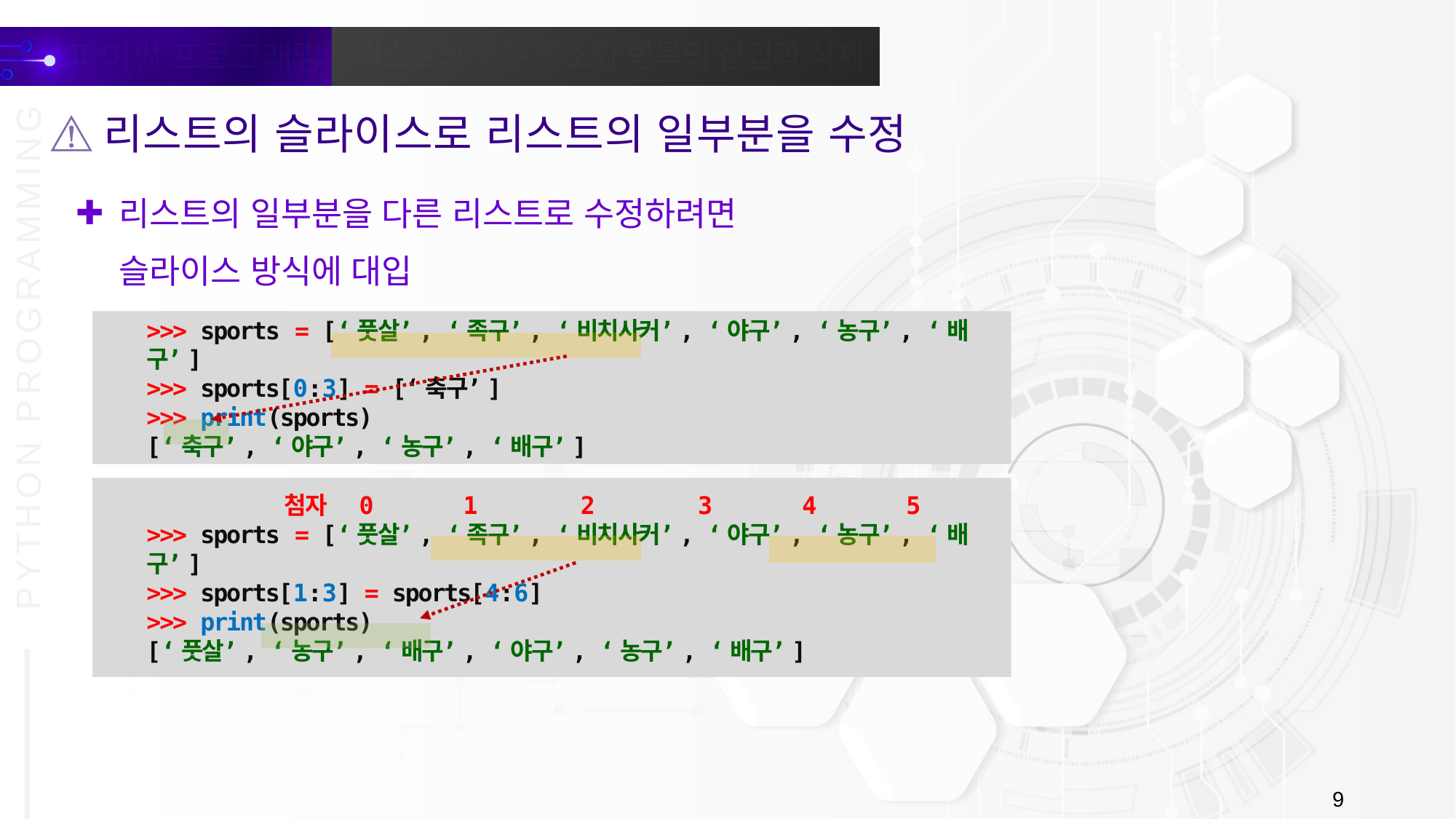

리스트의 슬라이스로 리스트의 일부분을 수정
리스트의 일부분을 다른 리스트로 수정하려면
슬라이스 방식에 대입
>>> sports = [‘풋살’, ‘족구’, ‘비치사커’, ‘야구’, ‘농구’, ‘배구’]
>>> sports[0:3] = [‘축구’]
>>> print(sports)
[‘축구’, ‘야구’, ‘농구’, ‘배구’]

          첨자  0       1        2        3       4       5
>>> sports = [‘풋살’, ‘족구’, ‘비치사커’, ‘야구’, ‘농구’, ‘배구’]
>>> sports[1:3] = sports[4:6]
>>> print(sports)
[‘풋살’, ‘농구’, ‘배구’, ‘야구’, ‘농구’, ‘배구’]

9